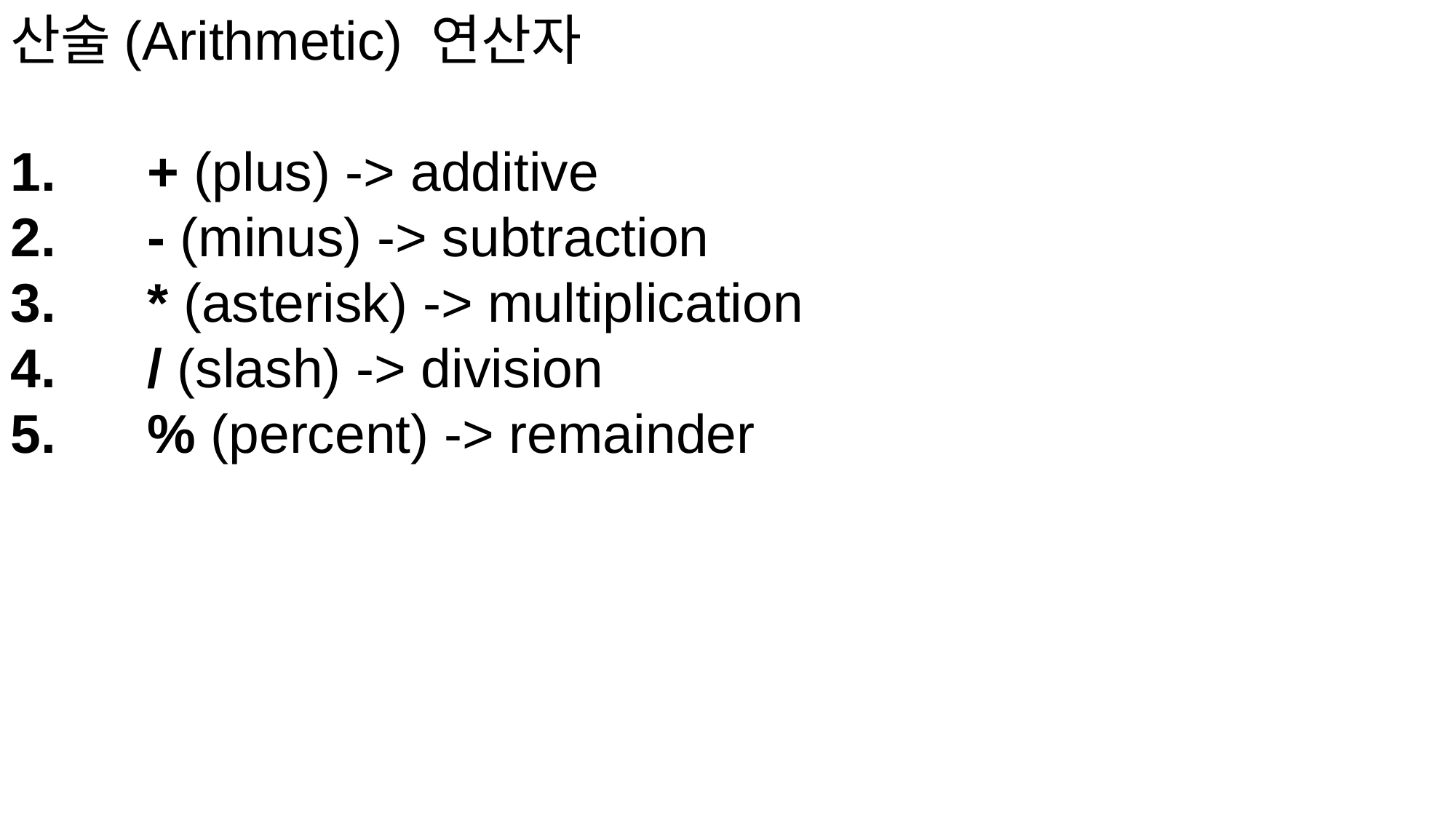

산술(Arithmetic) 연산자

+ (plus) -> additive
- (minus) -> subtraction
* (asterisk) -> multiplication
/ (slash) -> division
% (percent) -> remainder